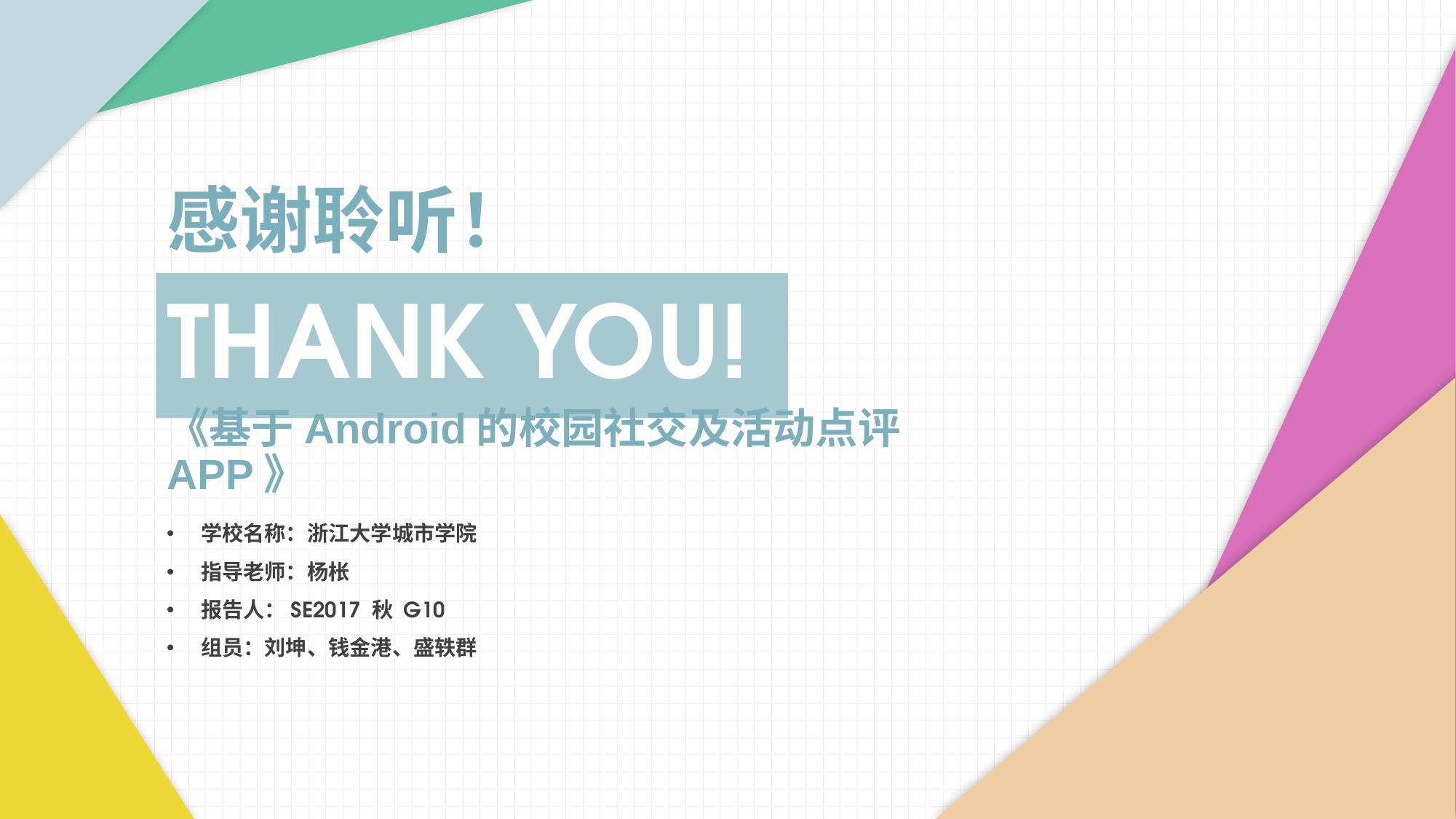

感谢聆听！
THANK YOU!
《基于Android的校园社交及活动点评APP》
学校名称：浙江大学城市学院
指导老师：杨枨
报告人：SE2017 秋 G10
组员：刘坤、钱金港、盛轶群